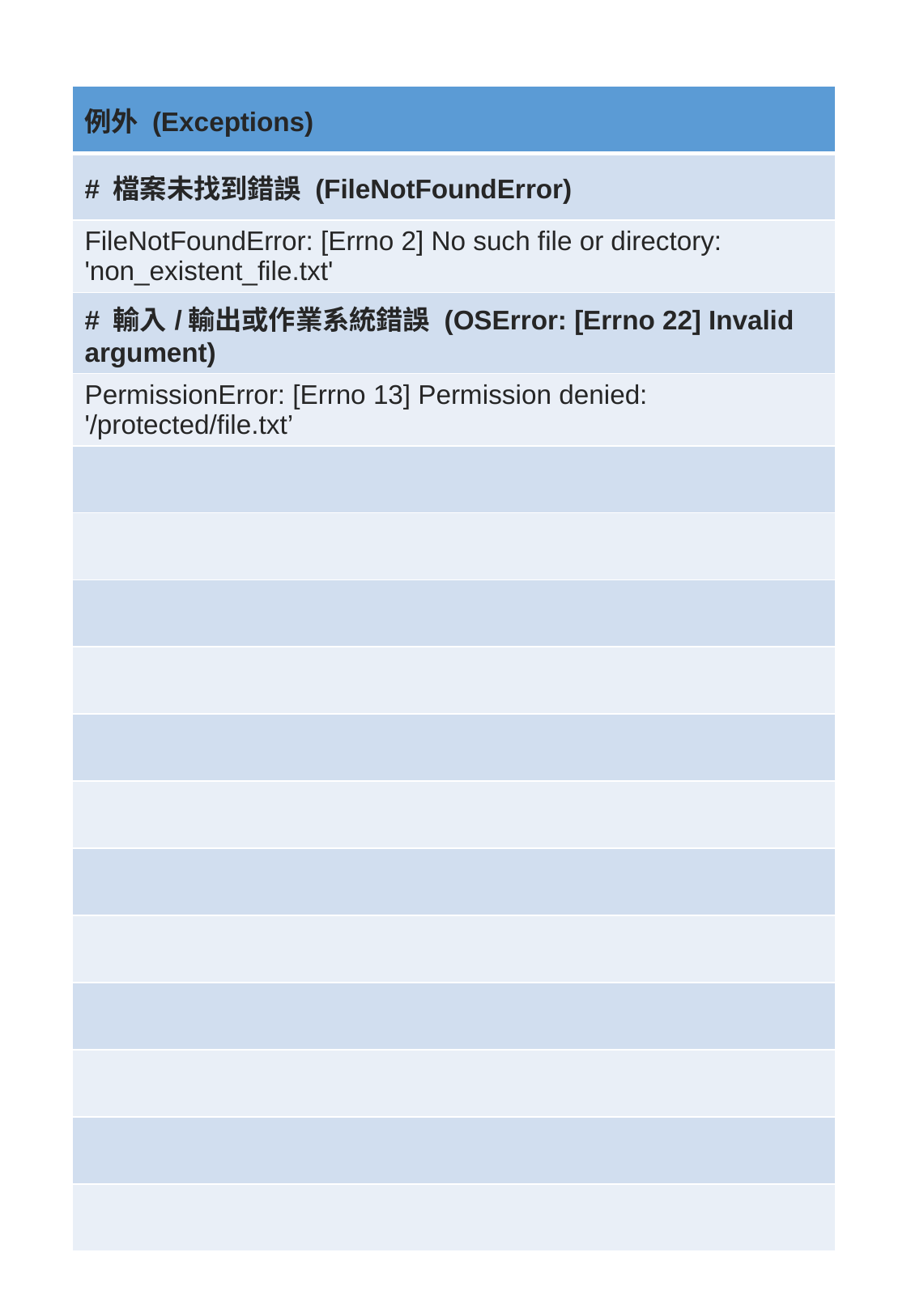

| 例外 (Exceptions) |
| --- |
| # 檔案未找到錯誤 (FileNotFoundError) |
| FileNotFoundError: [Errno 2] No such file or directory: 'non\_existent\_file.txt' |
| # 輸入/輸出或作業系統錯誤 (OSError: [Errno 22] Invalid argument) |
| PermissionError: [Errno 13] Permission denied: '/protected/file.txt’ |
|  |
|  |
|  |
|  |
|  |
|  |
|  |
|  |
|  |
|  |
|  |
|  |